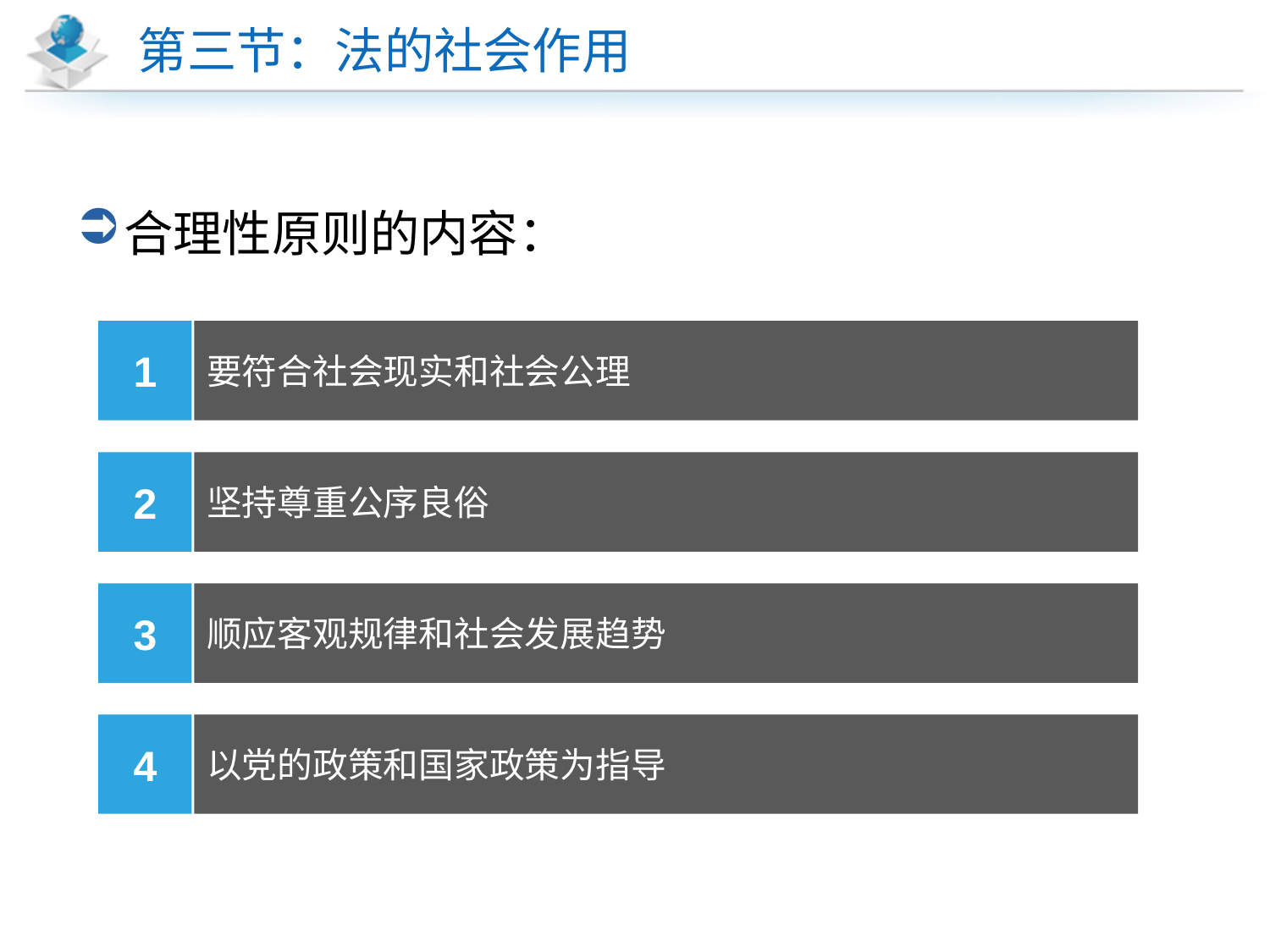

# 第三节：法的社会作用
合理性原则的内容：
1
要符合社会现实和社会公理
2
坚持尊重公序良俗
3
顺应客观规律和社会发展趋势
4
以党的政策和国家政策为指导